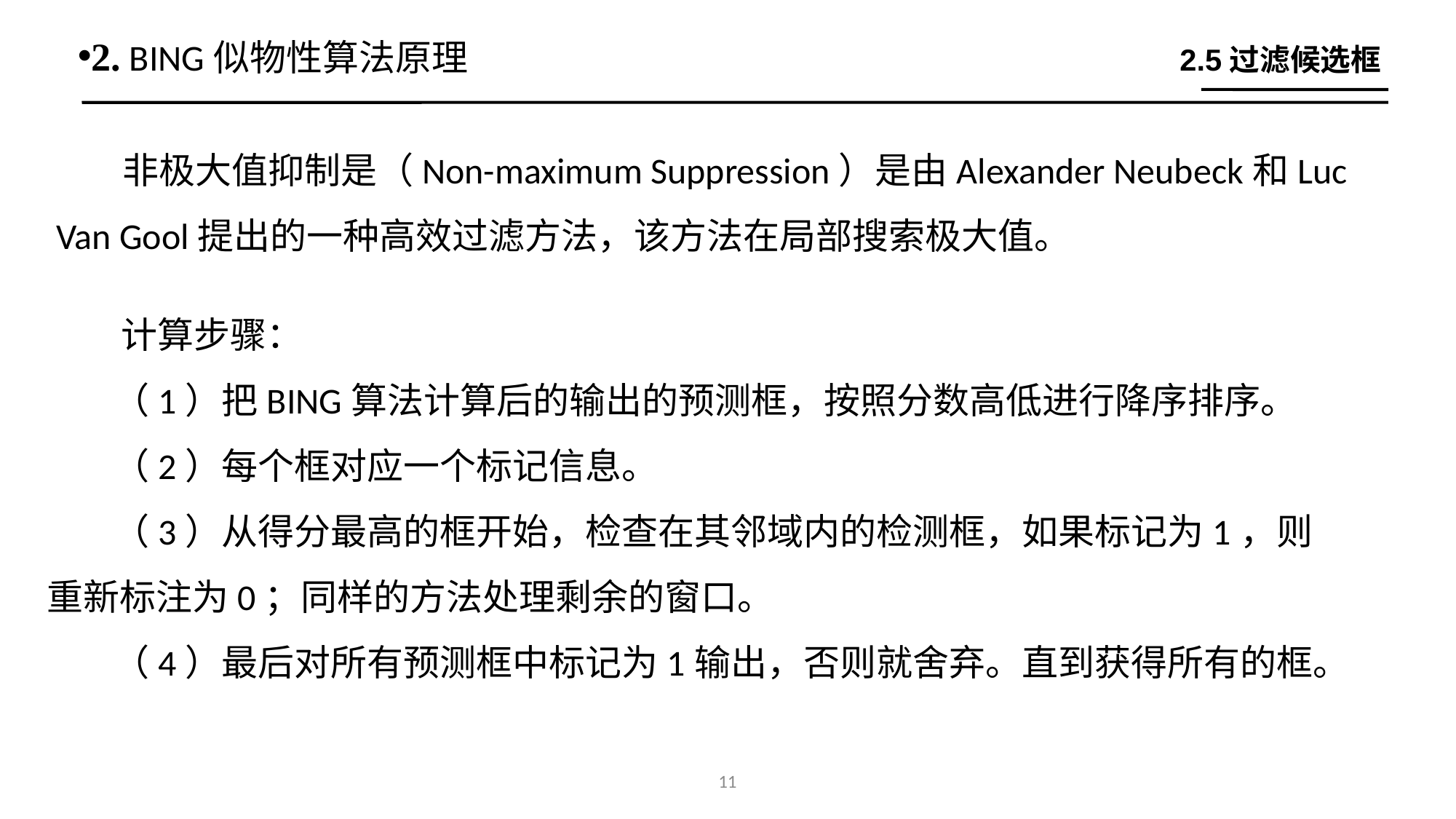

2. BING似物性算法原理
2.5过滤候选框

       非极大值抑制是（Non-maximum Suppression）是由Alexander Neubeck和Luc Van Gool提出的一种高效过滤方法，该方法在局部搜索极大值。

        计算步骤：
       （1）把BING算法计算后的输出的预测框，按照分数高低进行降序排序。
       （2）每个框对应一个标记信息。
       （3）从得分最高的框开始，检查在其邻域内的检测框，如果标记为1，则重新标注为0；同样的方法处理剩余的窗口。
       （4）最后对所有预测框中标记为1输出，否则就舍弃。直到获得所有的框。

11